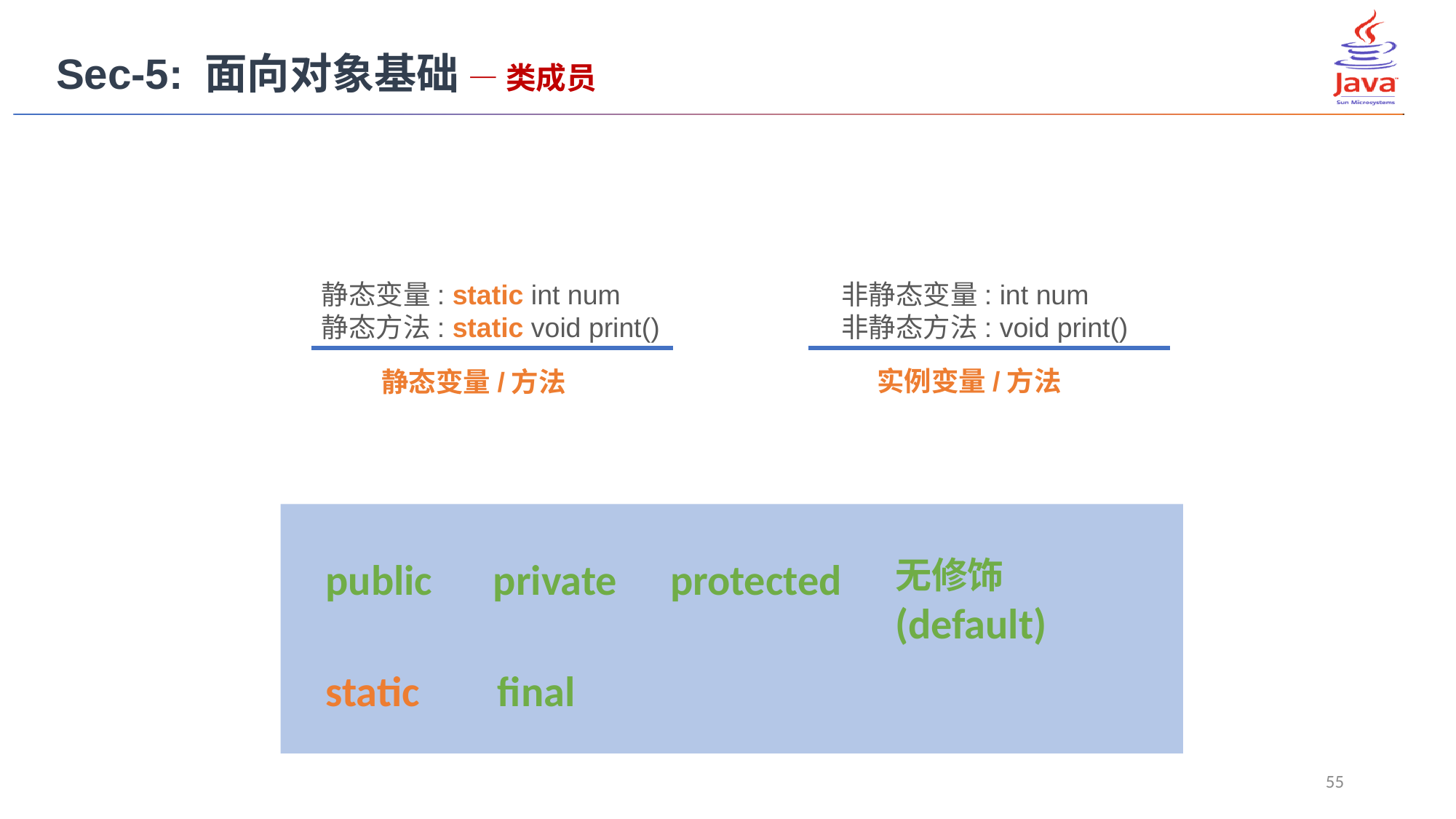

Sec-5: 面向对象基础 — 类成员
静态变量: static int num
静态方法: static void print()
非静态变量: int num
非静态方法: void print()
实例变量/方法
静态变量/方法

无修饰(default)
protected
public
private
final
static
55